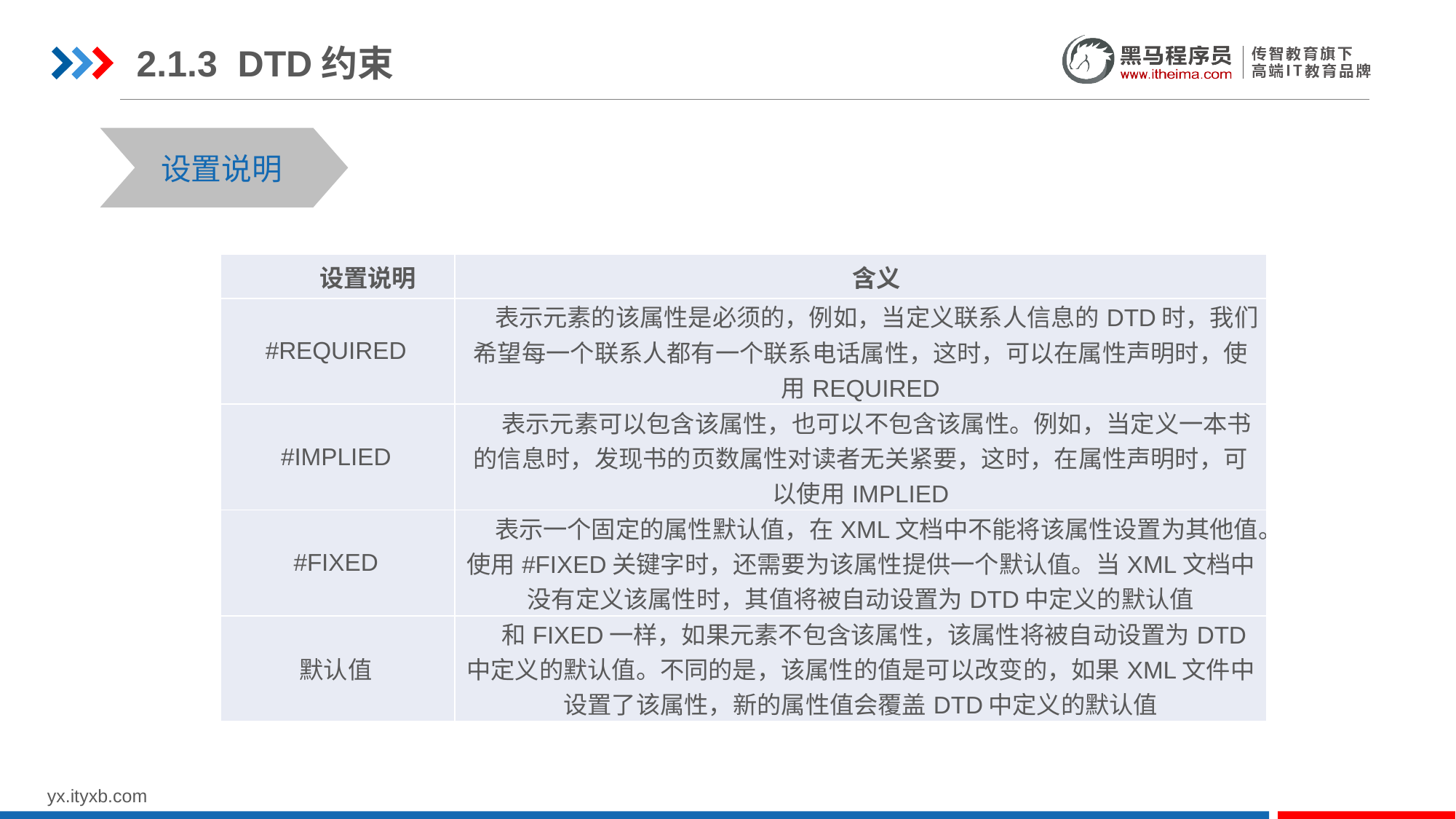

2.1.3  DTD约束

设置说明
| 设置说明 | 含义 |
| --- | --- |
| #REQUIRED | 表示元素的该属性是必须的，例如，当定义联系人信息的DTD时，我们希望每一个联系人都有一个联系电话属性，这时，可以在属性声明时，使用REQUIRED |
| #IMPLIED | 表示元素可以包含该属性，也可以不包含该属性。例如，当定义一本书的信息时，发现书的页数属性对读者无关紧要，这时，在属性声明时，可以使用IMPLIED |
| #FIXED | 表示一个固定的属性默认值，在XML文档中不能将该属性设置为其他值。使用#FIXED关键字时，还需要为该属性提供一个默认值。当XML文档中没有定义该属性时，其值将被自动设置为DTD中定义的默认值 |
| 默认值 | 和FIXED一样，如果元素不包含该属性，该属性将被自动设置为DTD中定义的默认值。不同的是，该属性的值是可以改变的，如果XML文件中设置了该属性，新的属性值会覆盖DTD中定义的默认值 |